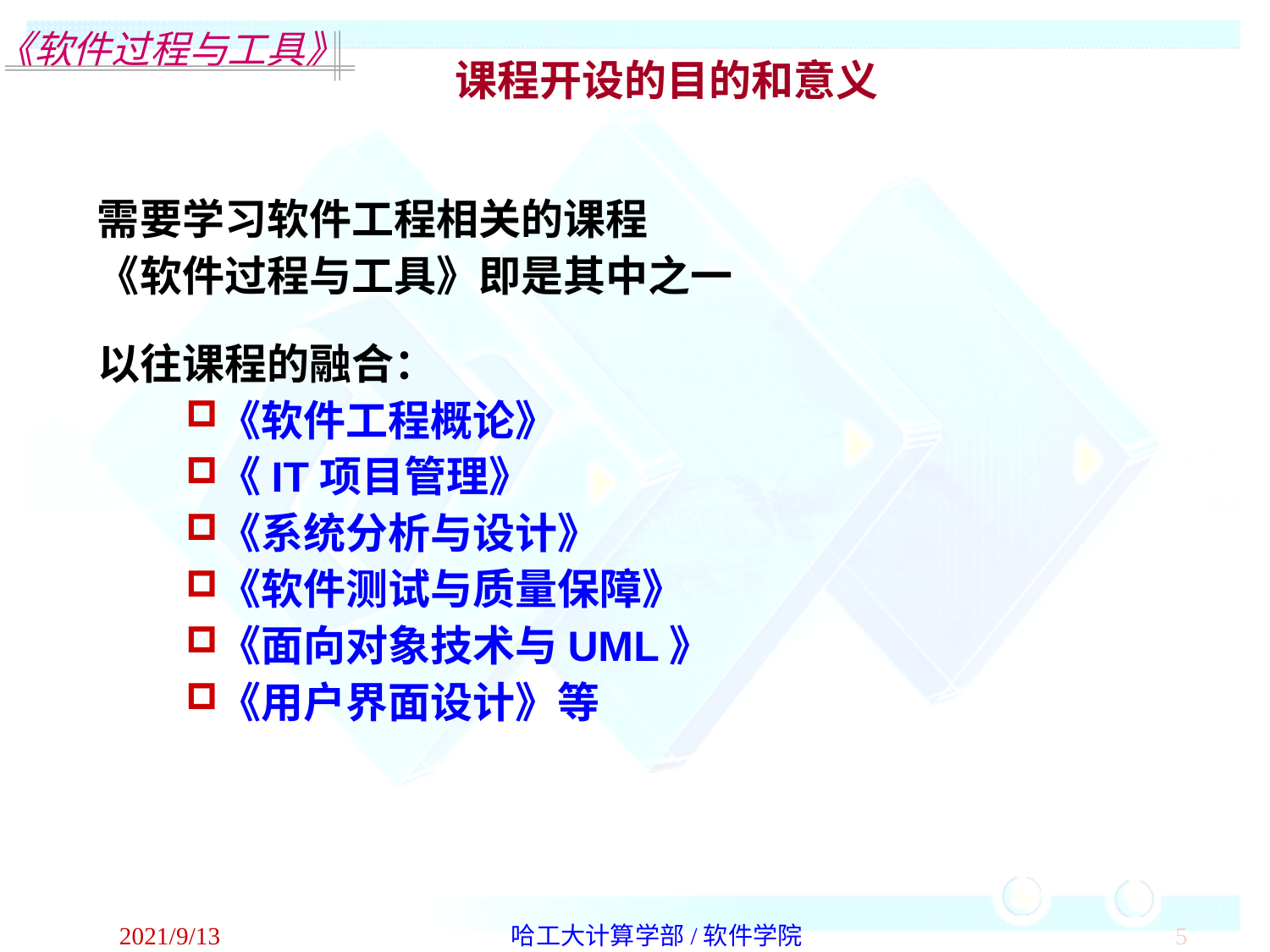

课程开设的目的和意义
需要学习软件工程相关的课程
《软件过程与工具》即是其中之一
以往课程的融合：
《软件工程概论》
《IT项目管理》
《系统分析与设计》
《软件测试与质量保障》
《面向对象技术与UML》
《用户界面设计》等